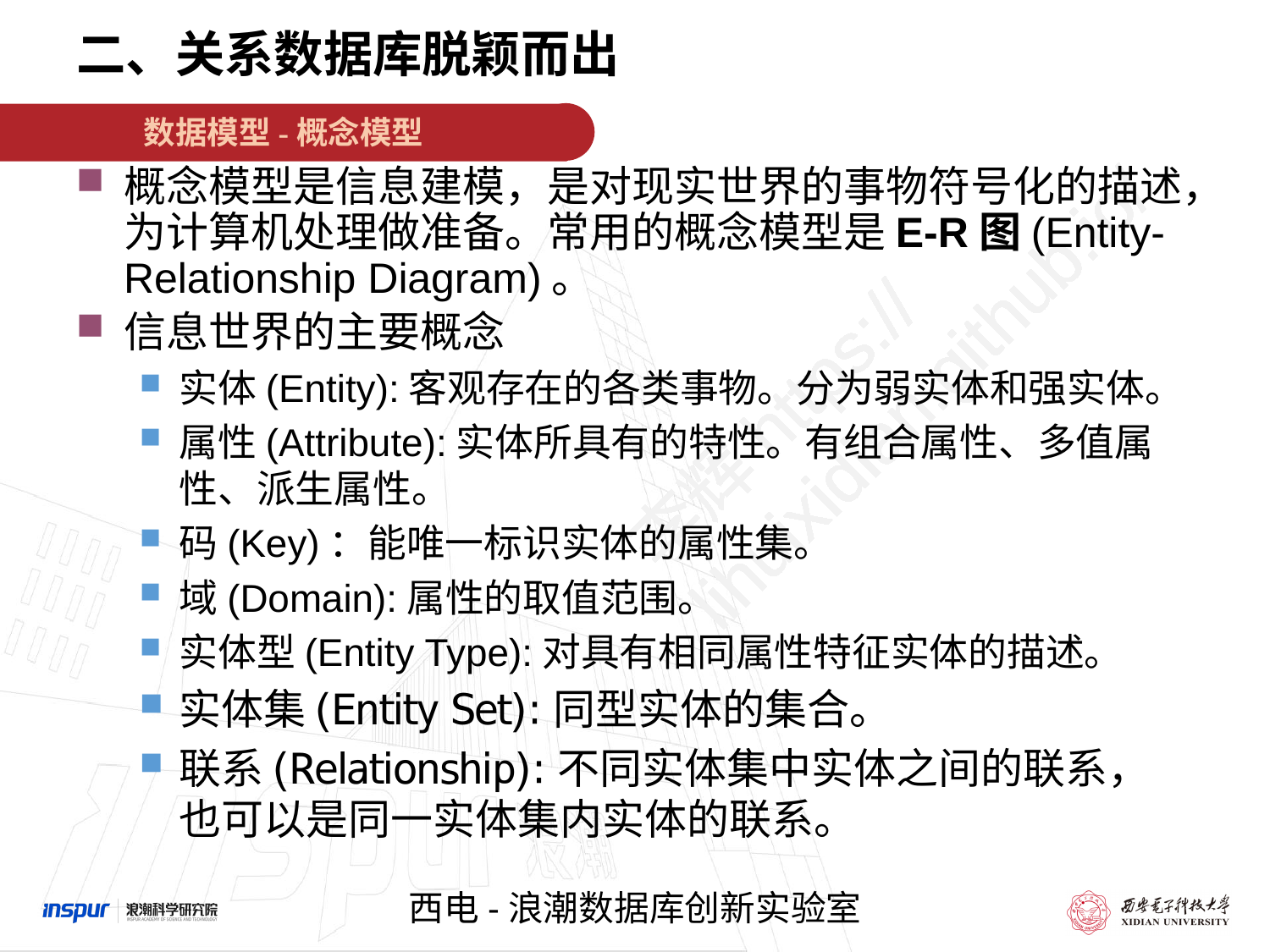

二、关系数据库脱颖而出

数据模型-概念模型
概念模型是信息建模，是对现实世界的事物符号化的描述，为计算机处理做准备。常用的概念模型是E-R图(Entity-Relationship Diagram)。
信息世界的主要概念
实体(Entity):客观存在的各类事物。分为弱实体和强实体。
属性(Attribute):实体所具有的特性。有组合属性、多值属性、派生属性。
码(Key)：能唯一标识实体的属性集。
域(Domain):属性的取值范围。
实体型(Entity Type):对具有相同属性特征实体的描述。
实体集(Entity Set):同型实体的集合。
联系(Relationship):不同实体集中实体之间的联系，也可以是同一实体集内实体的联系。